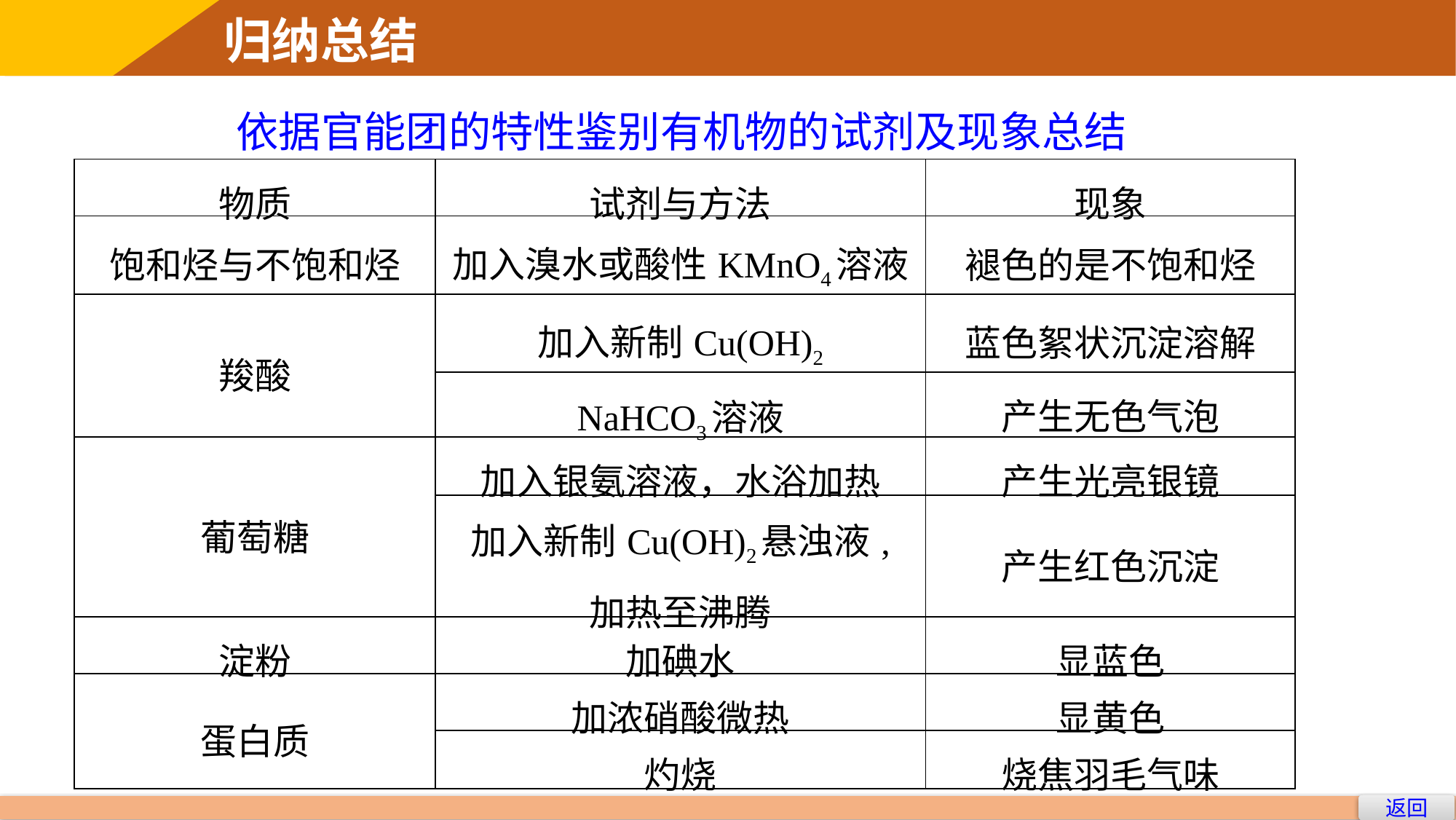

依据官能团的特性鉴别有机物的试剂及现象总结
| 物质 | 试剂与方法 | 现象 |
| --- | --- | --- |
| 饱和烃与不饱和烃 | 加入溴水或酸性KMnO4溶液 | 褪色的是不饱和烃 |
| 羧酸 | 加入新制Cu(OH)2 | 蓝色絮状沉淀溶解 |
|  | NaHCO3溶液 | 产生无色气泡 |
| 葡萄糖 | 加入银氨溶液，水浴加热 | 产生光亮银镜 |
|  | 加入新制Cu(OH)2悬浊液, 加热至沸腾 | 产生红色沉淀 |
| 淀粉 | 加碘水 | 显蓝色 |
| 蛋白质 | 加浓硝酸微热 | 显黄色 |
|  | 灼烧 | 烧焦羽毛气味 |
返回